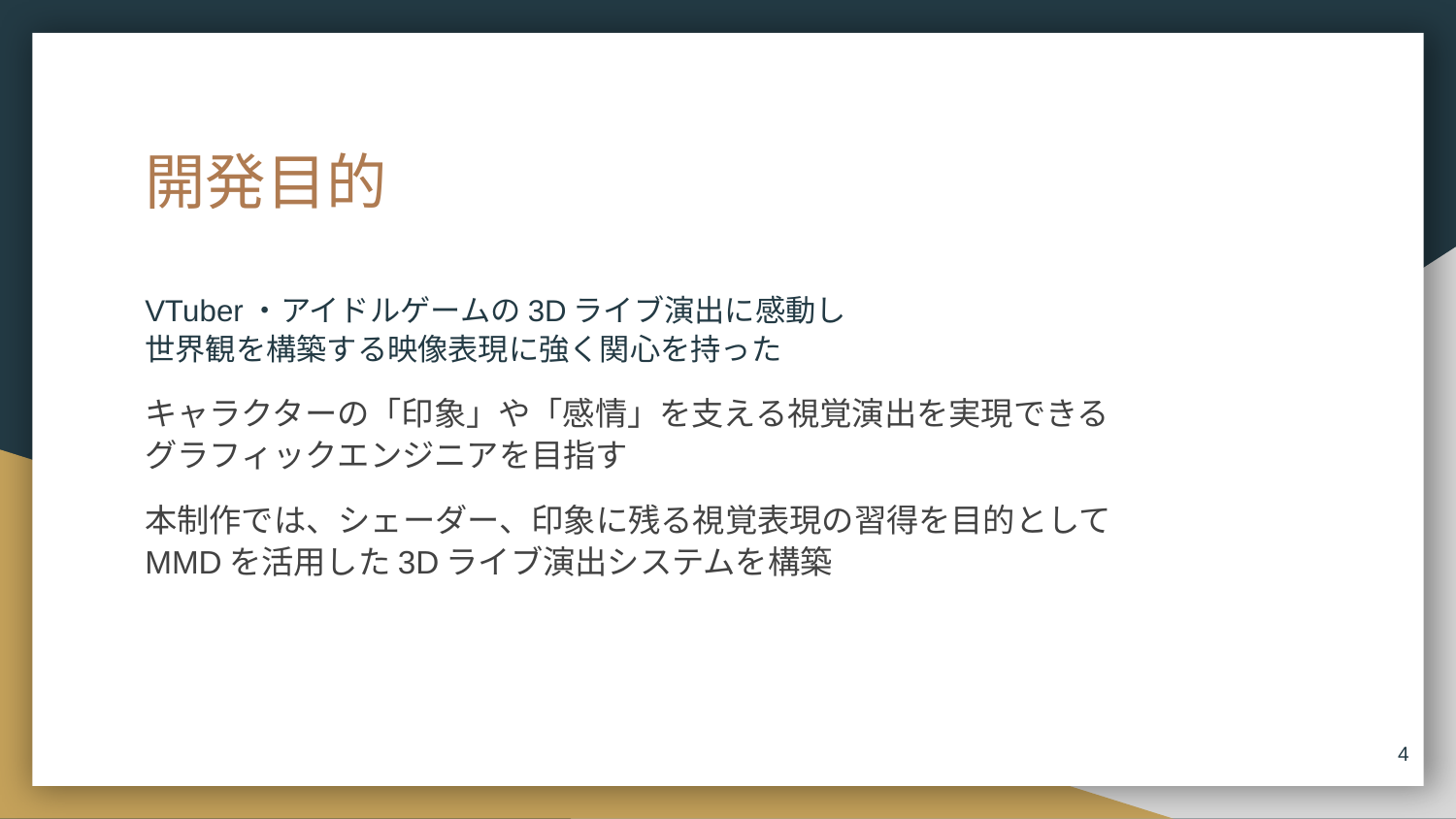

# 開発目的
VTuber・アイドルゲームの3Dライブ演出に感動し
世界観を構築する映像表現に強く関心を持った
キャラクターの「印象」や「感情」を支える視覚演出を実現できる
グラフィックエンジニアを目指す
本制作では、シェーダー、印象に残る視覚表現の習得を目的として
MMDを活用した3Dライブ演出システムを構築
4